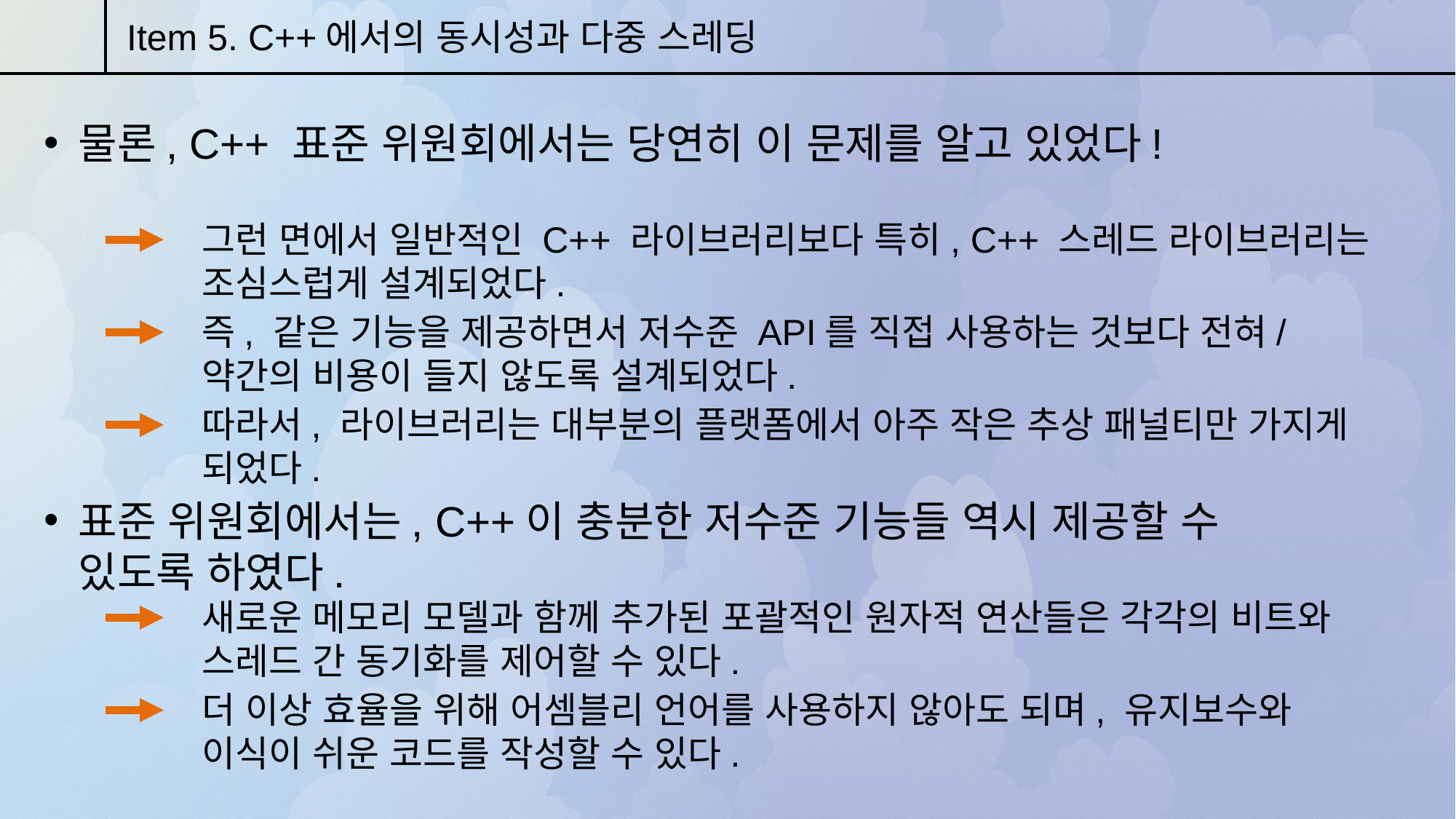

Item 5. C++에서의 동시성과 다중 스레딩
물론, C++ 표준 위원회에서는 당연히 이 문제를 알고 있었다!
그런 면에서 일반적인 C++ 라이브러리보다 특히, C++ 스레드 라이브러리는 조심스럽게 설계되었다.
즉, 같은 기능을 제공하면서 저수준 API를 직접 사용하는 것보다 전혀/약간의 비용이 들지 않도록 설계되었다.
따라서, 라이브러리는 대부분의 플랫폼에서 아주 작은 추상 패널티만 가지게 되었다.
표준 위원회에서는, C++이 충분한 저수준 기능들 역시 제공할 수 있도록 하였다.
새로운 메모리 모델과 함께 추가된 포괄적인 원자적 연산들은 각각의 비트와 스레드 간 동기화를 제어할 수 있다.
더 이상 효율을 위해 어셈블리 언어를 사용하지 않아도 되며, 유지보수와 이식이 쉬운 코드를 작성할 수 있다.